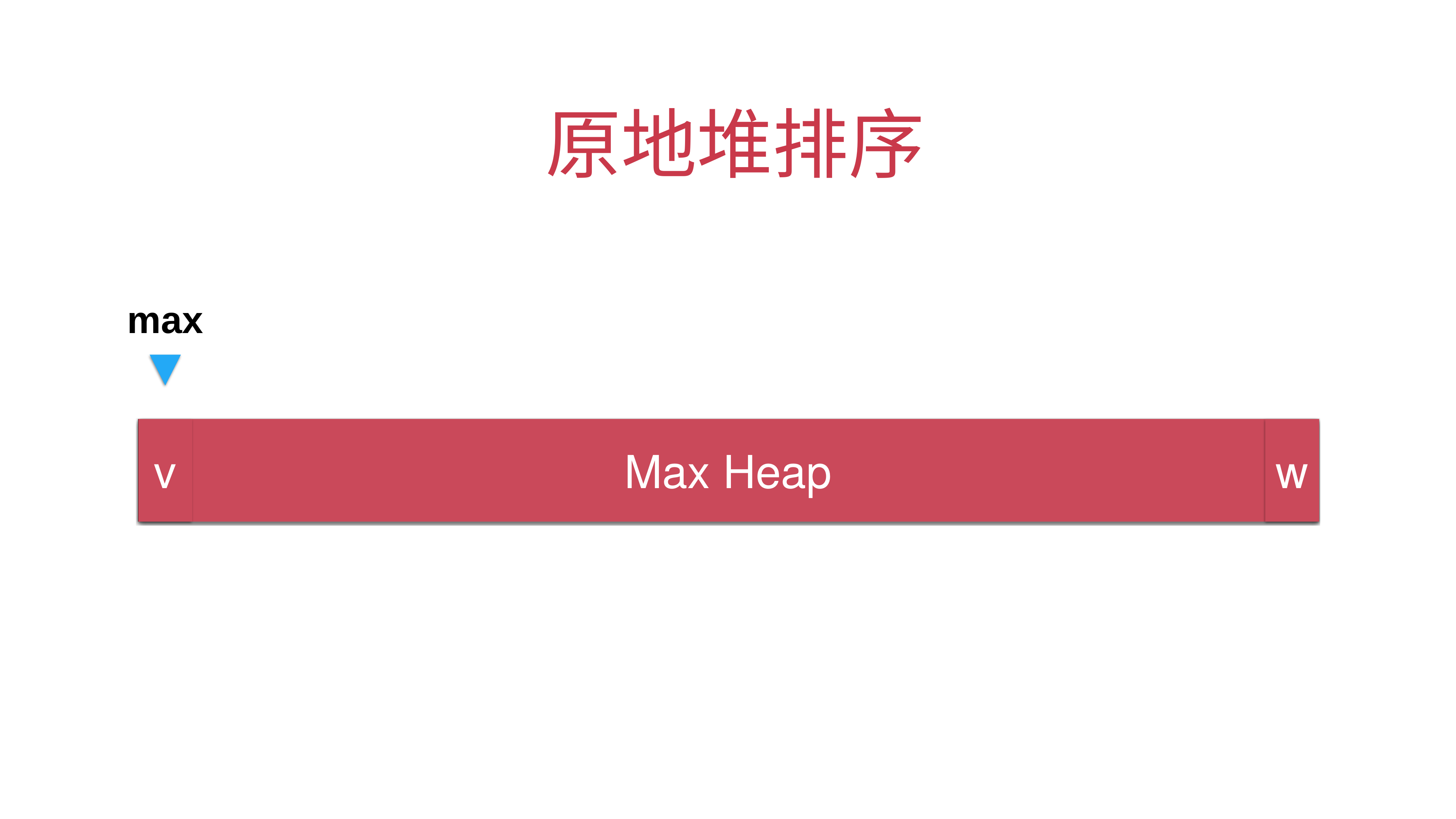

# 原地堆排序
max

Max Heap
v
w